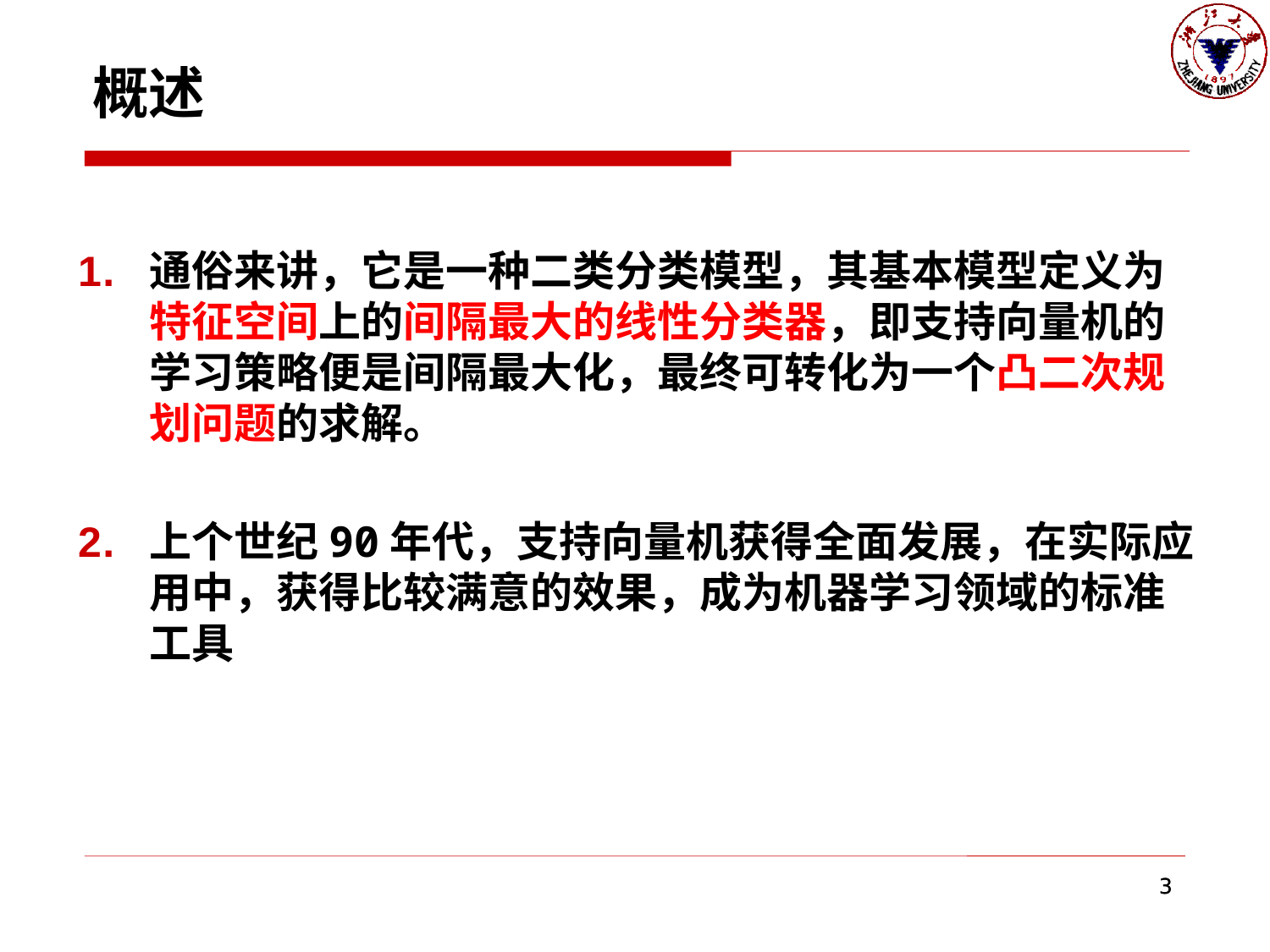

概述
通俗来讲，它是一种二类分类模型，其基本模型定义为特征空间上的间隔最大的线性分类器，即支持向量机的学习策略便是间隔最大化，最终可转化为一个凸二次规划问题的求解。

上个世纪90年代，支持向量机获得全面发展，在实际应用中，获得比较满意的效果，成为机器学习领域的标准工具

3
3